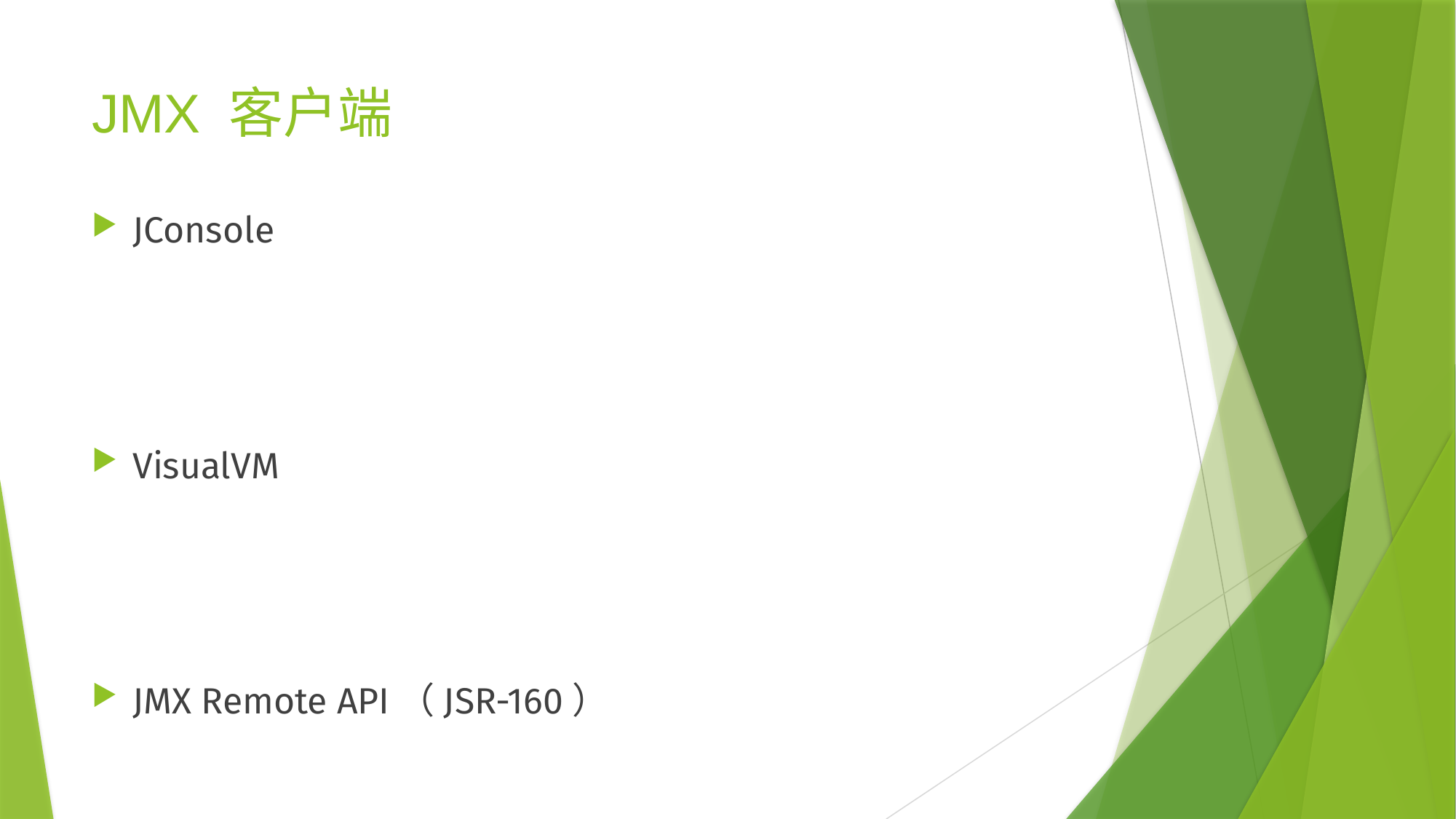

# JMX 客户端
JConsole

VisualVM

JMX Remote API（JSR-160）